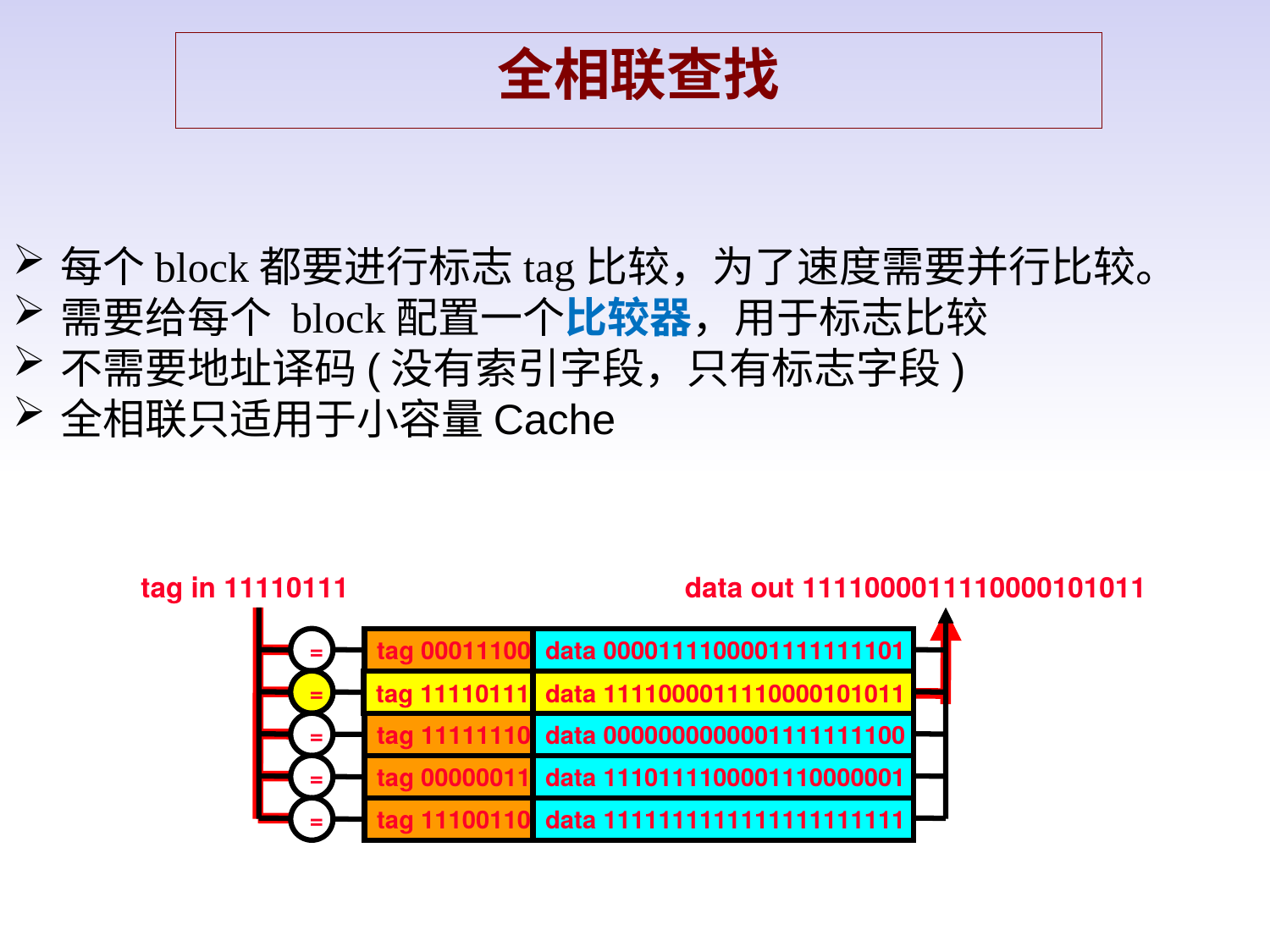

全相联查找
每个block都要进行标志tag比较，为了速度需要并行比较。
需要给每个 block配置一个比较器，用于标志比较
不需要地址译码(没有索引字段，只有标志字段)
全相联只适用于小容量Cache
tag in 11110111
data out 1111000011110000101011

=
tag 00011100
data 0000111100001111111101

=
=
tag 11110111
data 1111000011110000101011
tag 11110111
data 1111000011110000101011

=
tag 11111110
data 0000000000001111111100

=
tag 00000011
data 1110111100001110000001

=
tag 11100110
data 1111111111111111111111